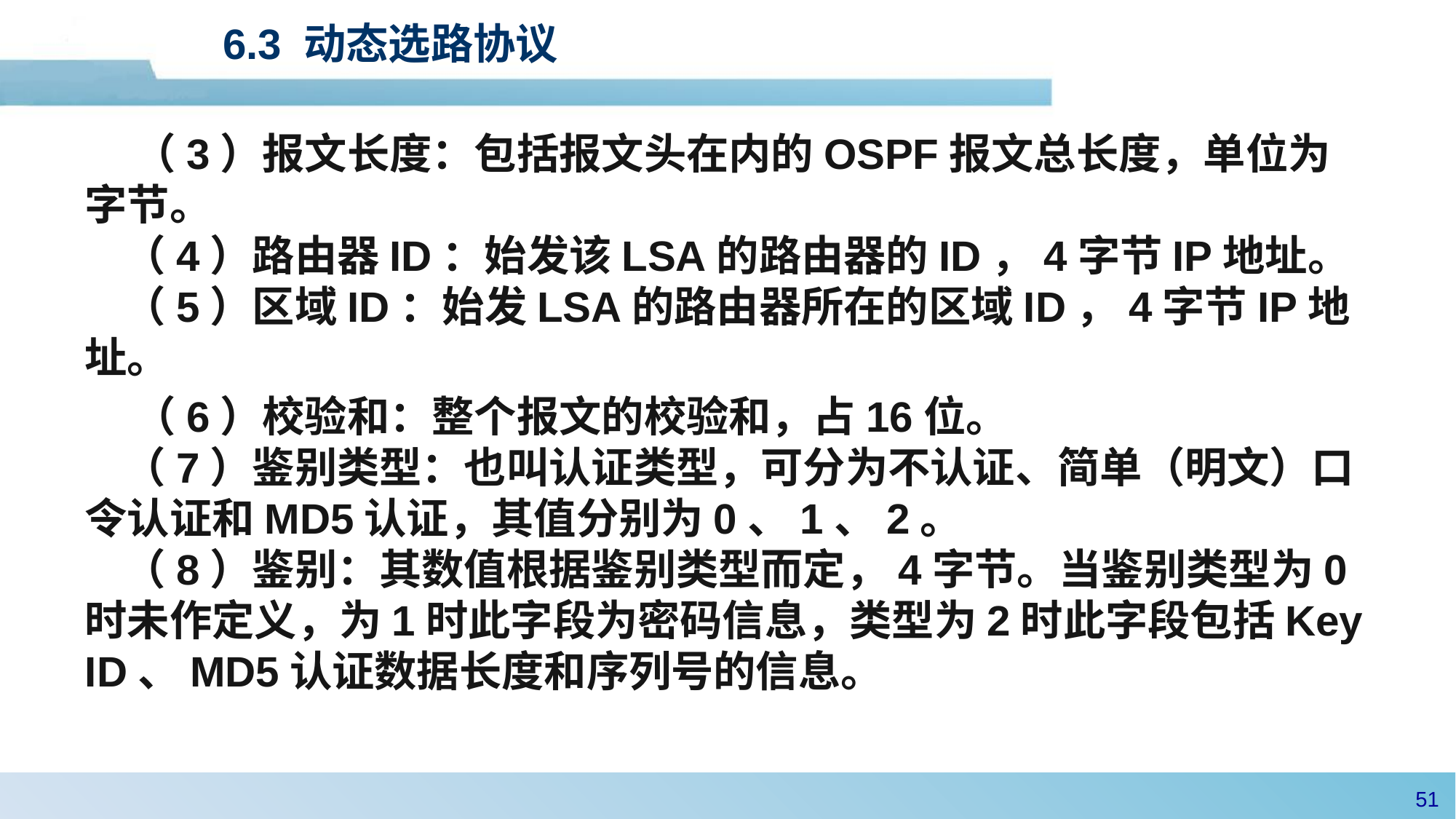

#
6.3 动态选路协议
    （3）报文长度：包括报文头在内的OSPF报文总长度，单位为字节。
    （4）路由器ID：始发该LSA的路由器的ID，4字节IP地址。
    （5）区域ID：始发LSA的路由器所在的区域ID，4字节IP地址。
    （6）校验和：整个报文的校验和，占16位。
    （7）鉴别类型：也叫认证类型，可分为不认证、简单（明文）口令认证和MD5认证，其值分别为0、1、2。
    （8）鉴别：其数值根据鉴别类型而定，4字节。当鉴别类型为0时未作定义，为1时此字段为密码信息，类型为2时此字段包括Key ID、MD5认证数据长度和序列号的信息。
51